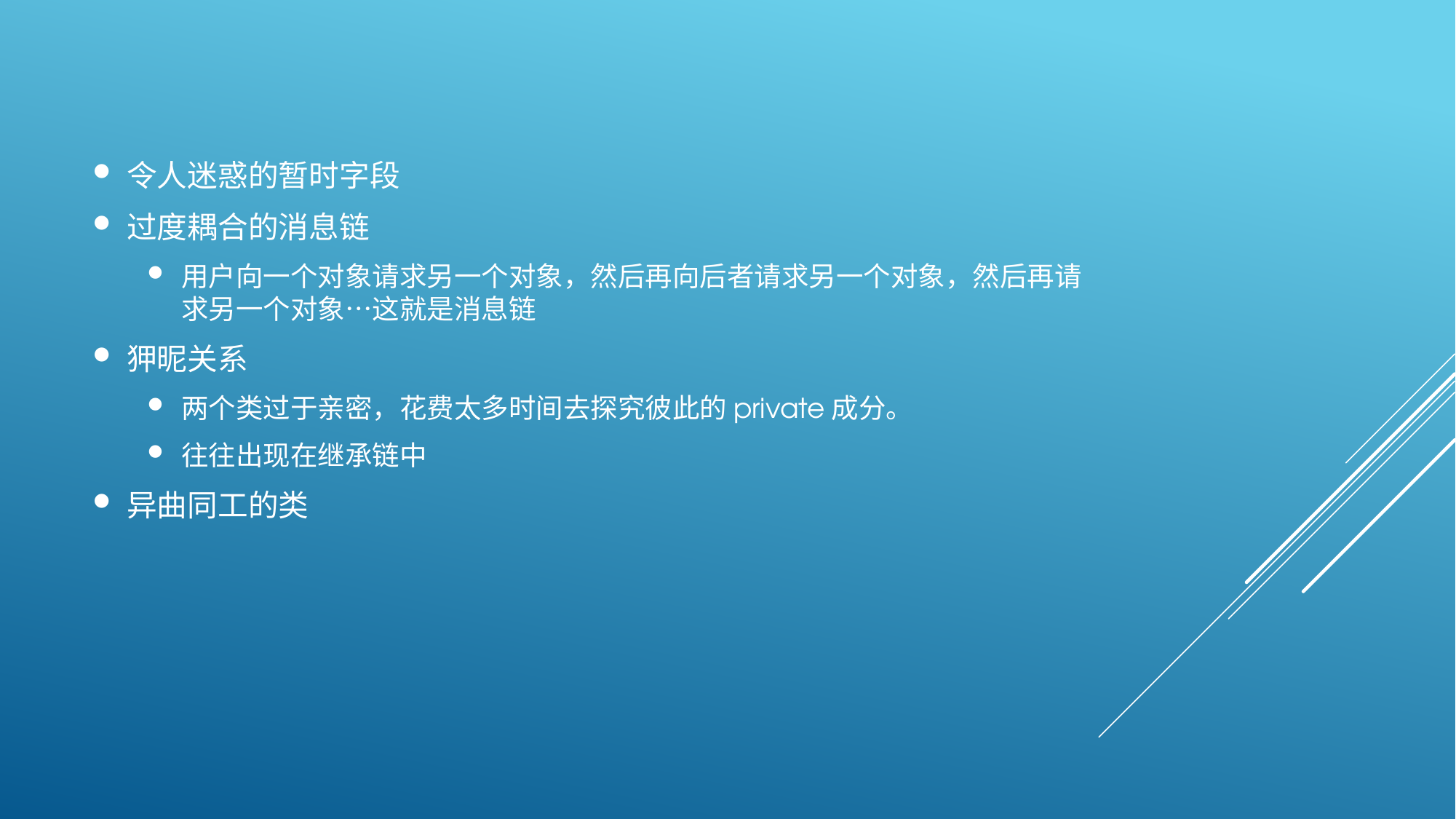

令人迷惑的暂时字段
过度耦合的消息链
用户向一个对象请求另一个对象，然后再向后者请求另一个对象，然后再请求另一个对象…这就是消息链
狎昵关系
两个类过于亲密，花费太多时间去探究彼此的private成分。
往往出现在继承链中
异曲同工的类